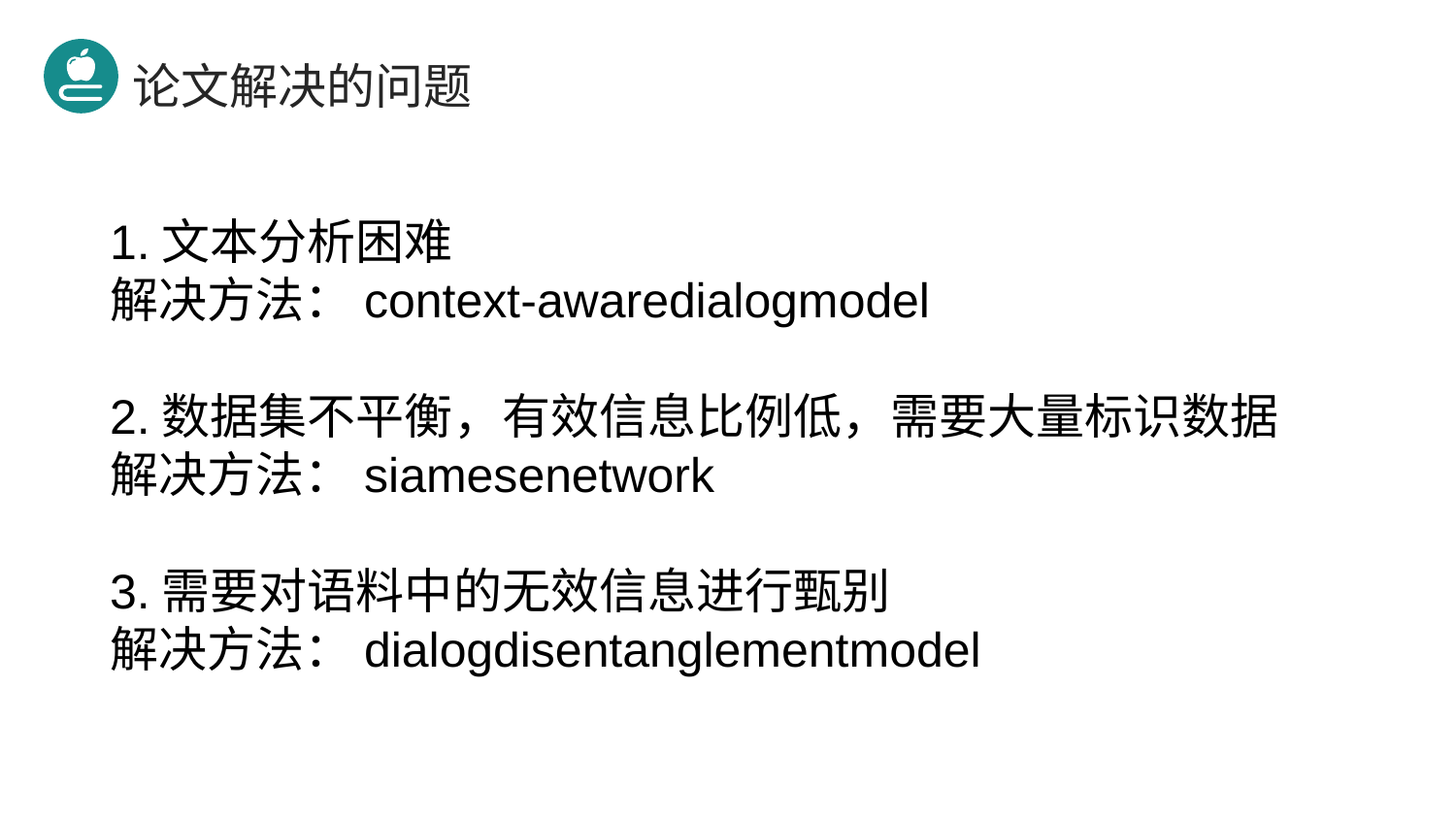

论文解决的问题
1.文本分析困难
解决方法：context-awaredialogmodel

2.数据集不平衡，有效信息比例低，需要大量标识数据
解决方法：siamesenetwork

3.需要对语料中的无效信息进行甄别
解决方法：dialogdisentanglementmodel